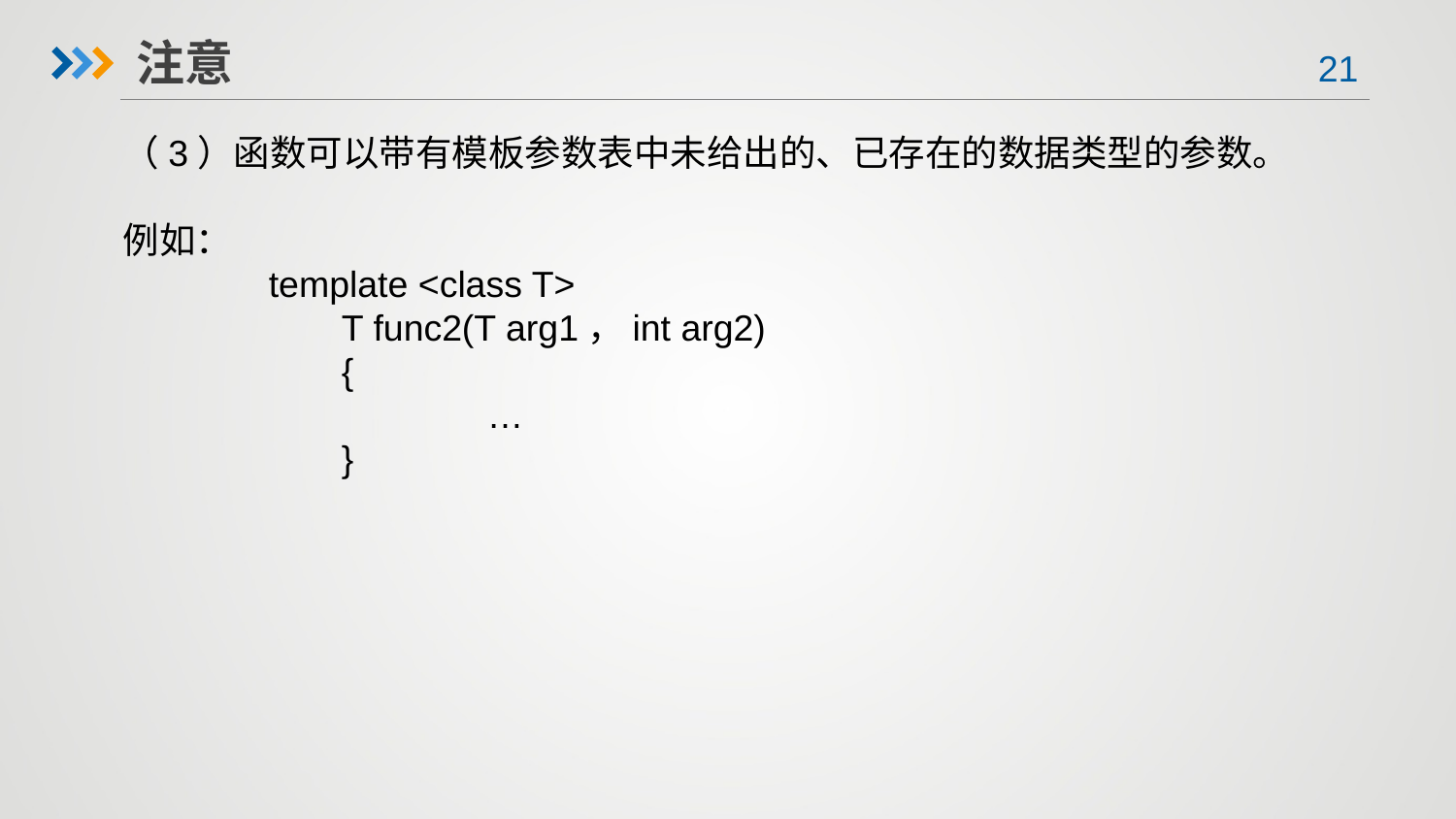

注意
（3）函数可以带有模板参数表中未给出的、已存在的数据类型的参数。

例如：
	template <class T>
	T func2(T arg1，int arg2)
	{
		…
	}